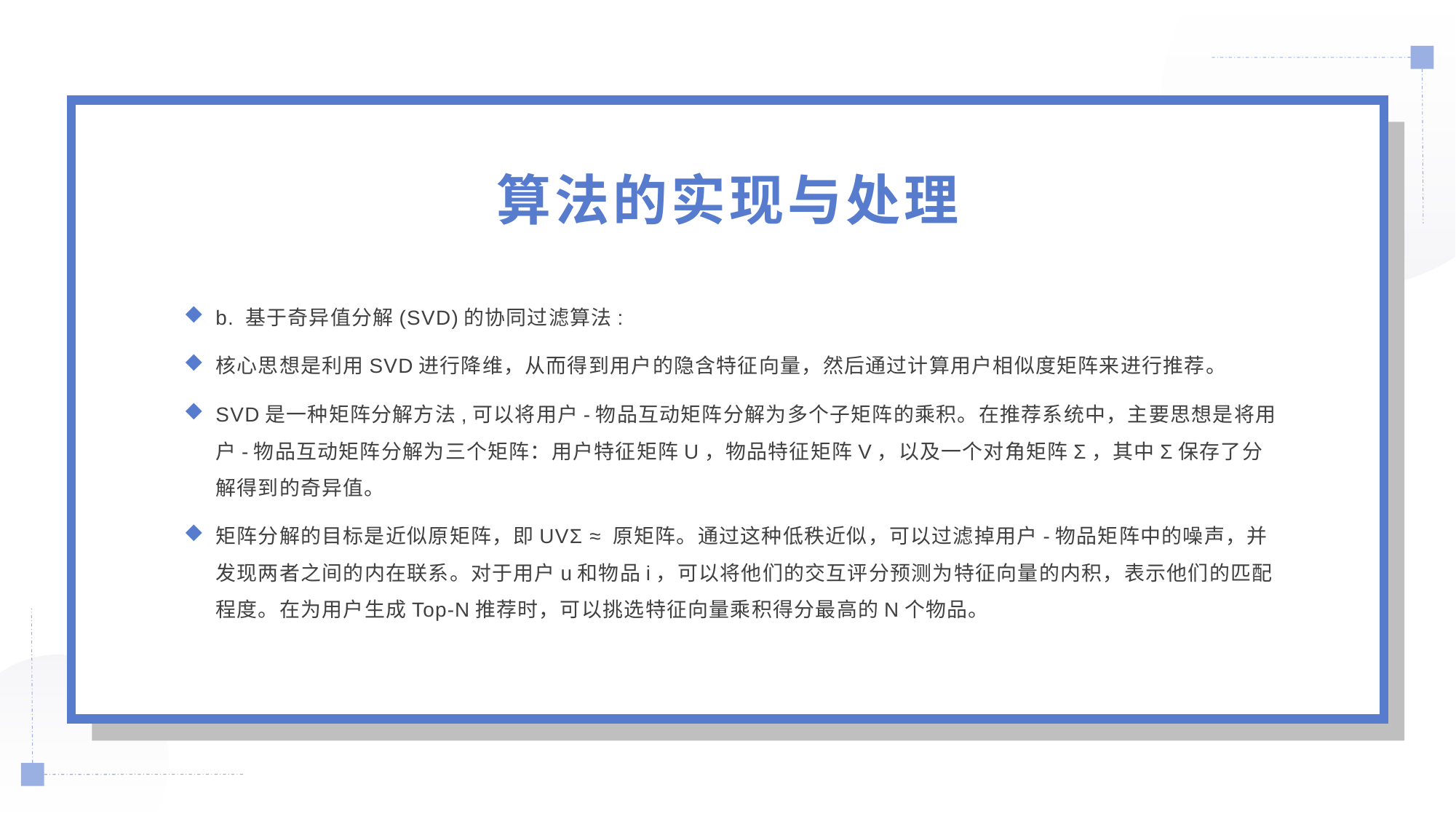

算法的实现与处理
b. 基于奇异值分解(SVD)的协同过滤算法:
核心思想是利用SVD进行降维，从而得到用户的隐含特征向量，然后通过计算用户相似度矩阵来进行推荐。
SVD是一种矩阵分解方法,可以将用户-物品互动矩阵分解为多个子矩阵的乘积。在推荐系统中，主要思想是将用户-物品互动矩阵分解为三个矩阵：用户特征矩阵U，物品特征矩阵V，以及一个对角矩阵Σ，其中Σ保存了分解得到的奇异值。
矩阵分解的目标是近似原矩阵，即UVΣ ≈ 原矩阵。通过这种低秩近似，可以过滤掉用户-物品矩阵中的噪声，并发现两者之间的内在联系。对于用户u和物品i，可以将他们的交互评分预测为特征向量的内积，表示他们的匹配程度。在为用户生成Top-N推荐时，可以挑选特征向量乘积得分最高的N个物品。